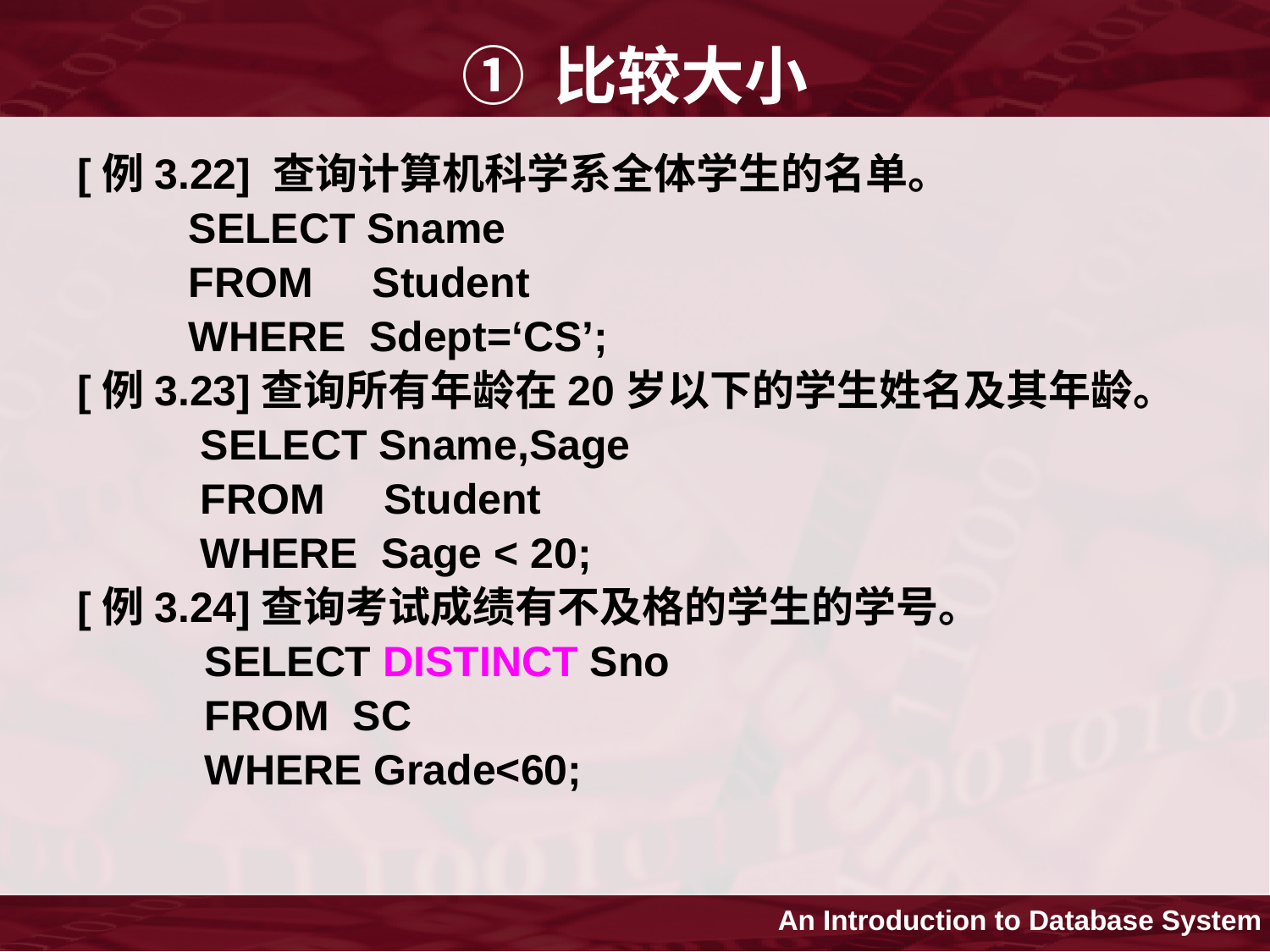

# ① 比较大小
[例3.22] 查询计算机科学系全体学生的名单。
    SELECT Sname
    FROM     Student
    WHERE  Sdept=‘CS’;
[例3.23]查询所有年龄在20岁以下的学生姓名及其年龄。
     SELECT Sname,Sage
     FROM     Student
     WHERE  Sage < 20;
[例3.24]查询考试成绩有不及格的学生的学号。
SELECT DISTINCT Sno
FROM  SC
WHERE Grade<60;